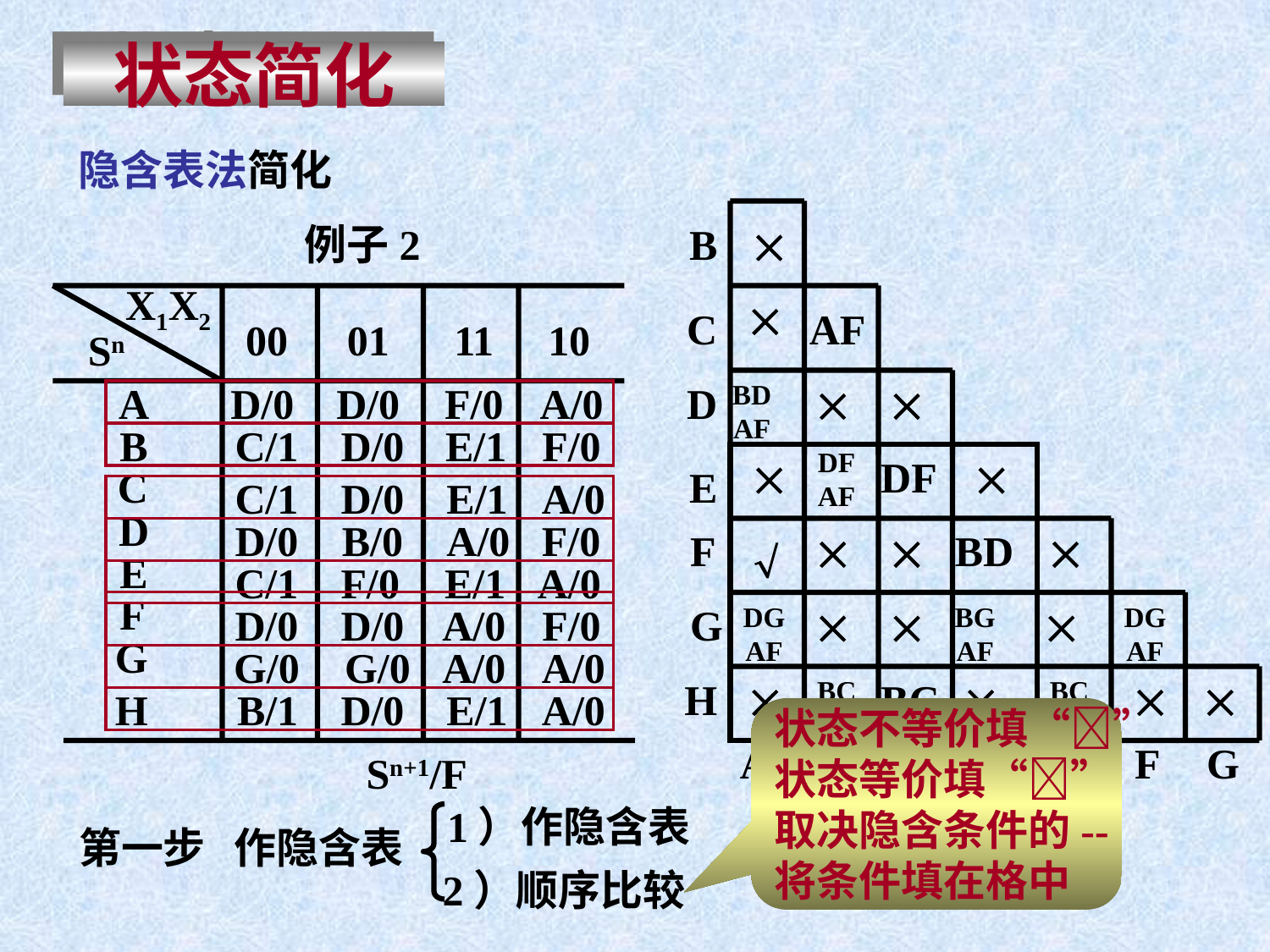

状态简化
隐含表法简化

例子2
X1X2

00
01
11
10
Sn
A
D/0
D/0
F/0
A/0

B
C/1
D/0
E/1
F/0
C
C/1
D/0
E/1
A/0
D
D/0
B/0
A/0
F/0
E
C/1
F/0
E/1
A/0
F
D/0
D/0
A/0
F/0
G
G/0
G/0
A/0
A/0
H
B/1
D/0
E/1
A/0

Sn+1/F
B
C
D
E
F
G
H
×
×
AF
×
×
DF
AF
DF
×
×
×
BD
×
×
×
BG
AF
×
DG
AF
BC
AF
BC
×
BC
DF
×
×
BD
AF

×

√

DG
AF

×

状态不等价填“×”
状态等价填“√”
取决隐含条件的--
将条件填在格中
A
B
C
D
E
F
G
1）作隐含表

第一步   作隐含表
2）顺序比较